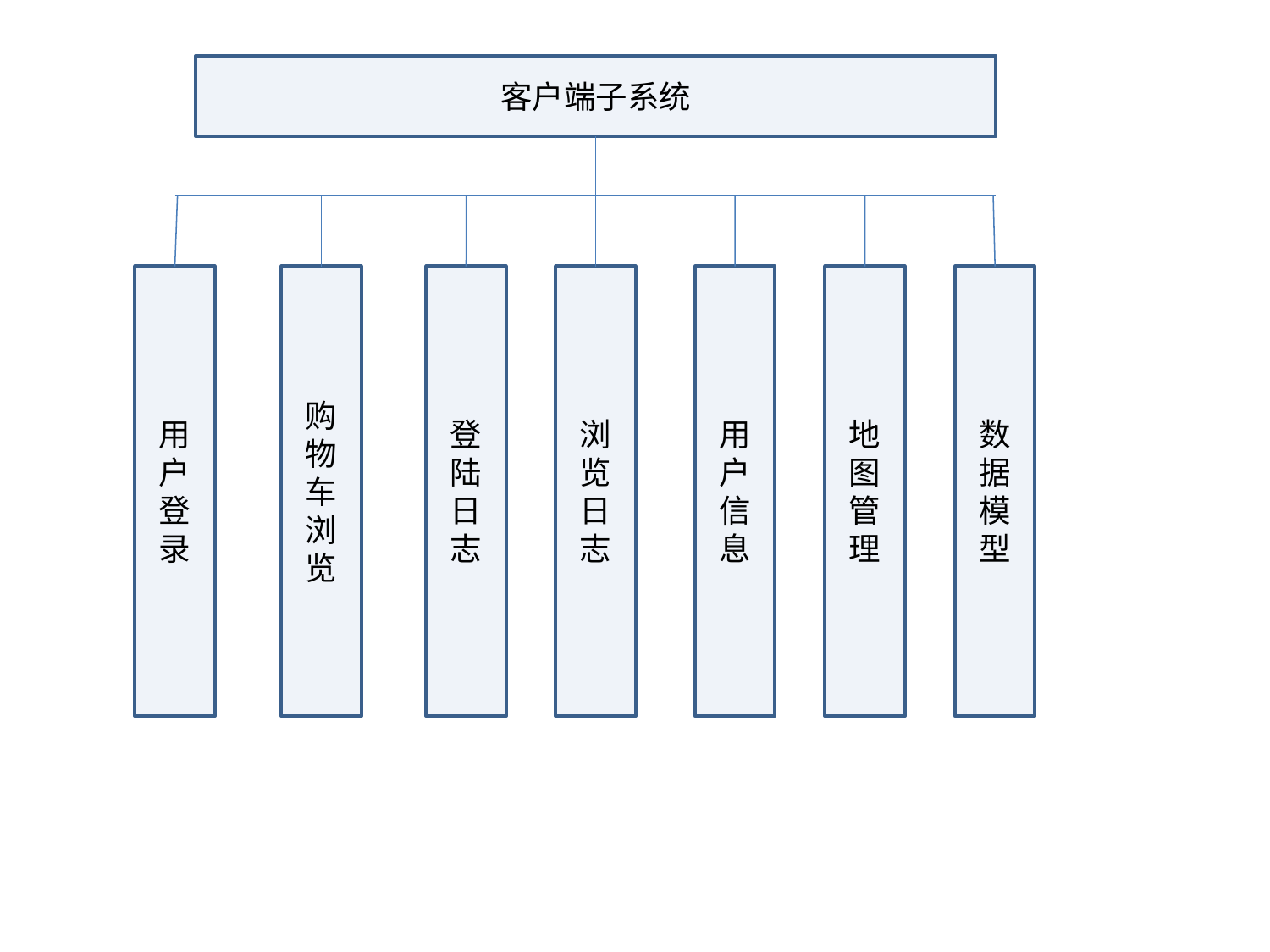

客户端子系统
用
户
登
录
购
物
车
浏
览
登
陆
日
志
浏
览
日
志
用
户
信
息
地
图
管
理
数
据
模
型